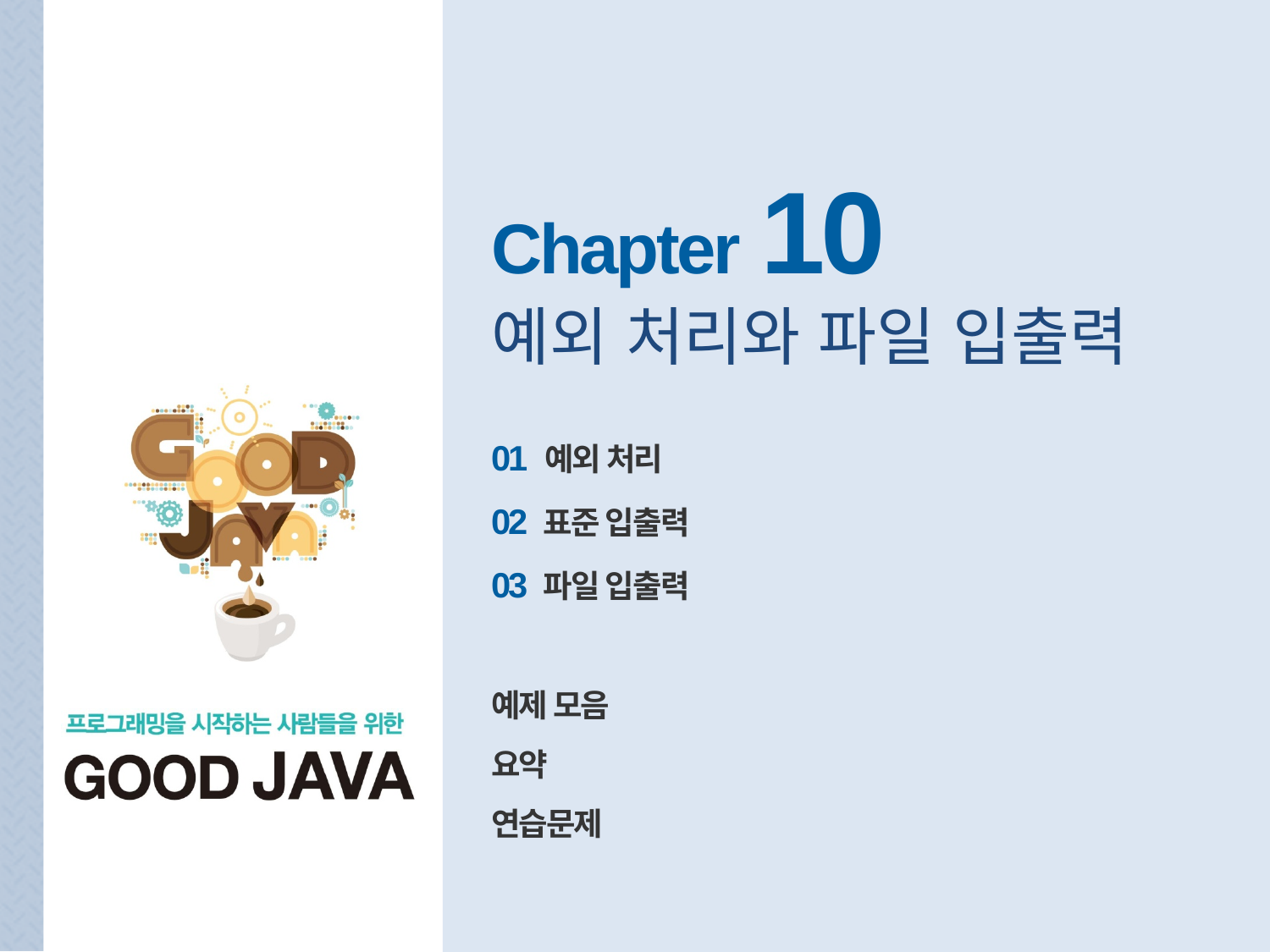

Chapter 10
예외 처리와 파일 입출력
01 예외 처리
02 표준 입출력
03 파일 입출력

예제 모음
요약
연습문제